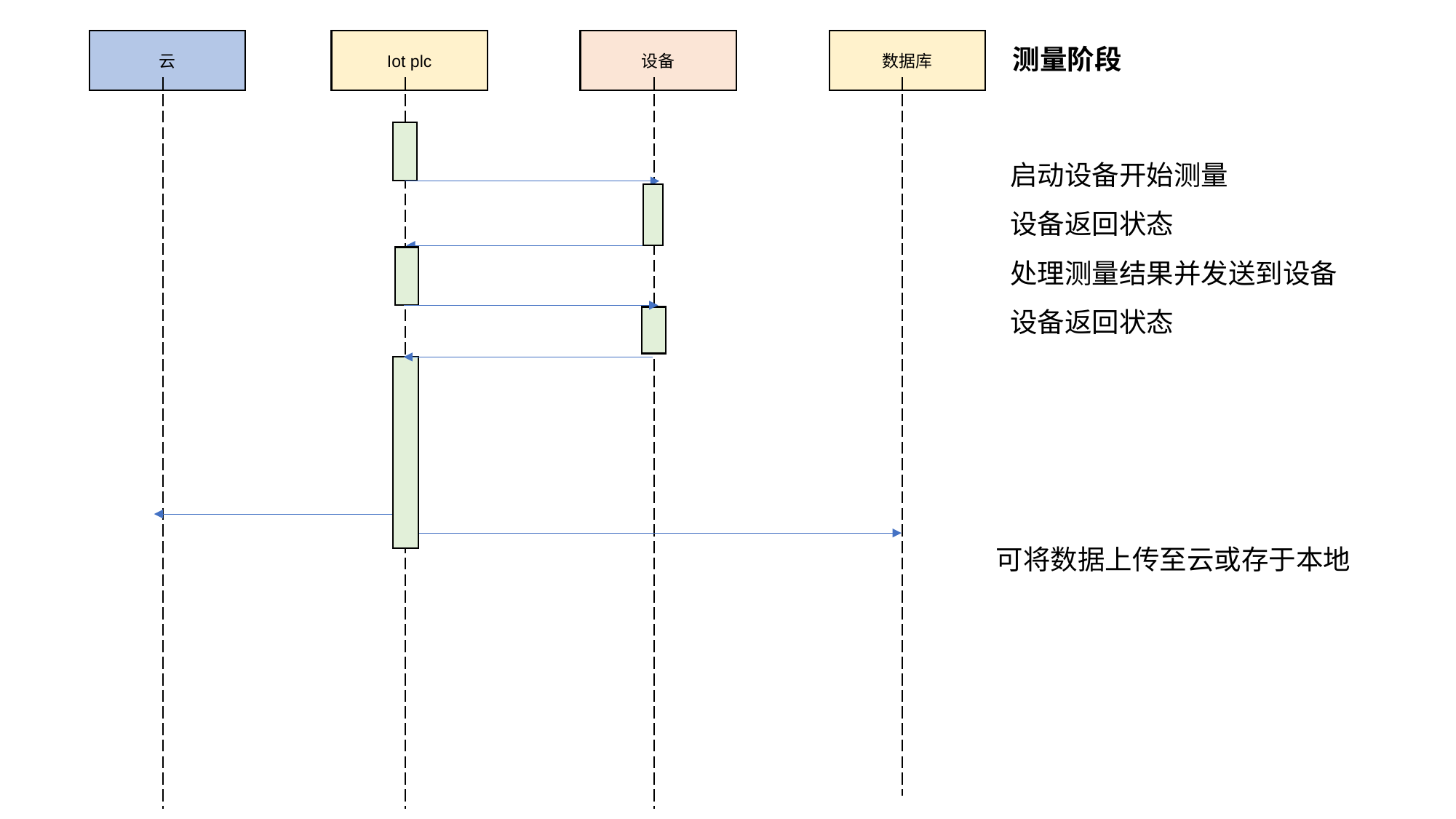

测量阶段
设备
数据库
云
Iot plc

启动设备开始测量
设备返回状态
处理测量结果并发送到设备
设备返回状态

可将数据上传至云或存于本地